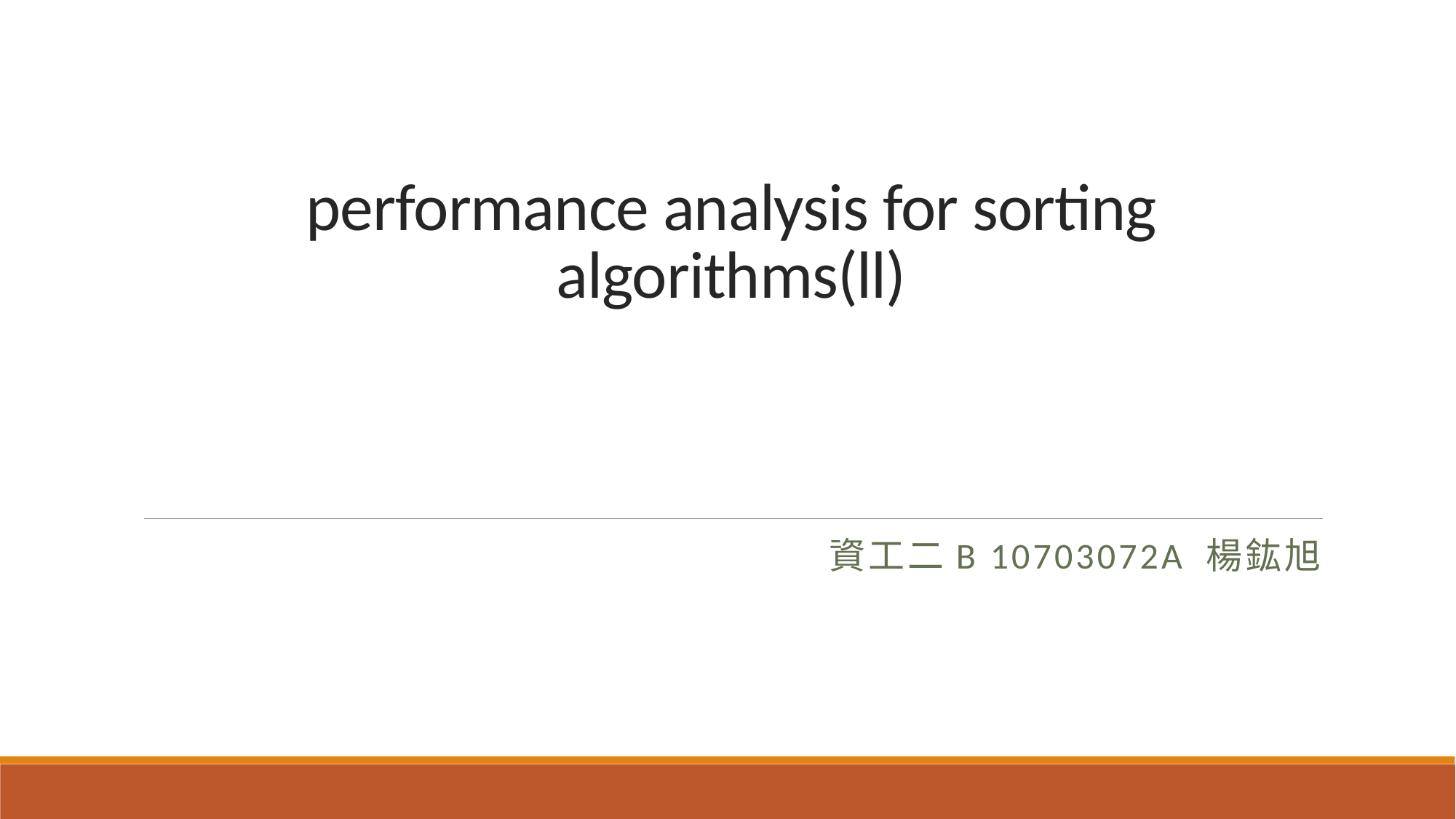

# performance analysis for sorting algorithms(ll)
資工二b 10703072a 楊鈜旭